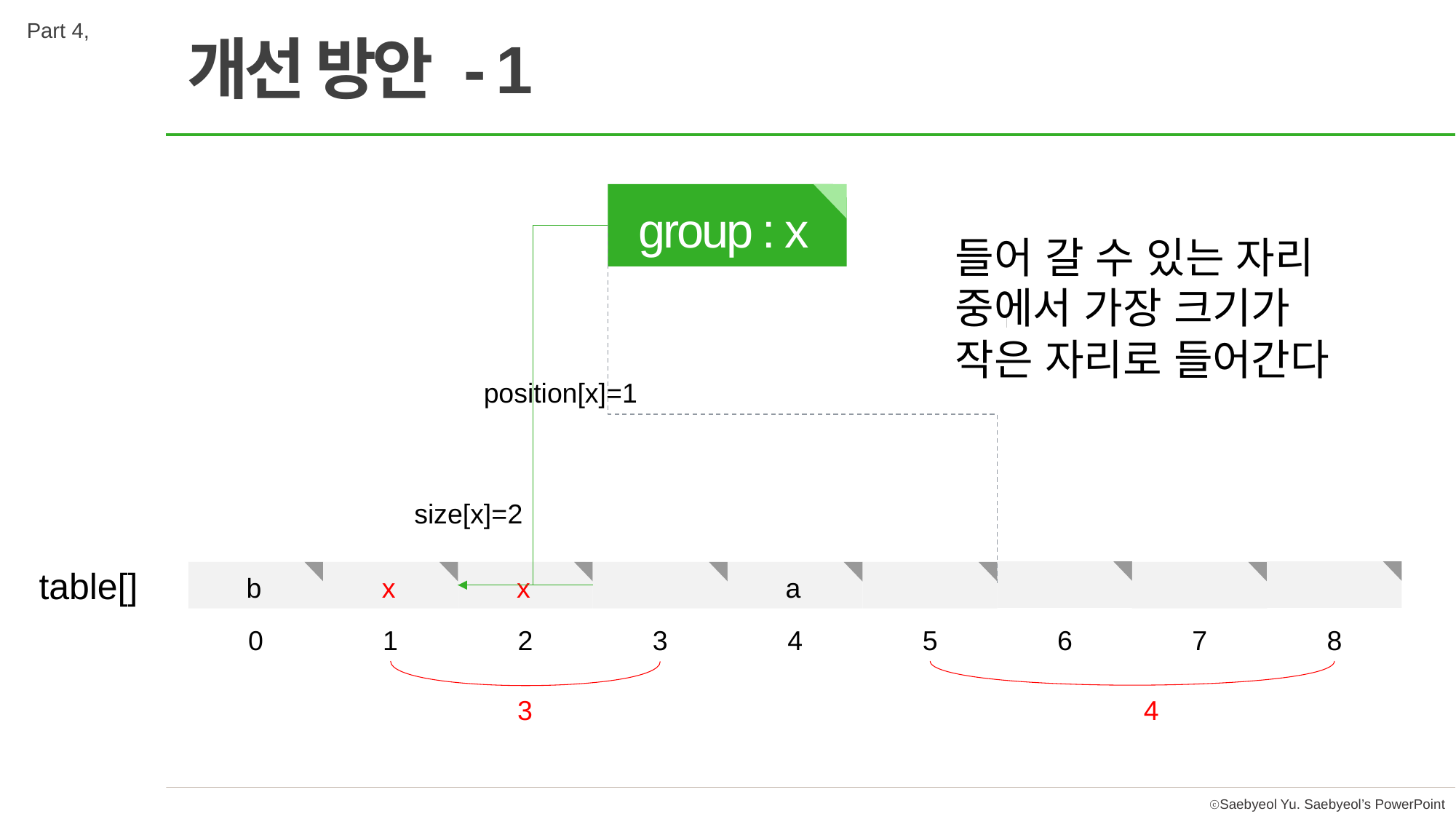

Part 4,
개선 방안 - 1
group : x

들어 갈 수 있는 자리 중에서 가장 크기가 작은 자리로 들어간다
position[x]=1
size[x]=2
table[]

x

a

b

x

1
2
5
6
8
0
3
4
7
3
4